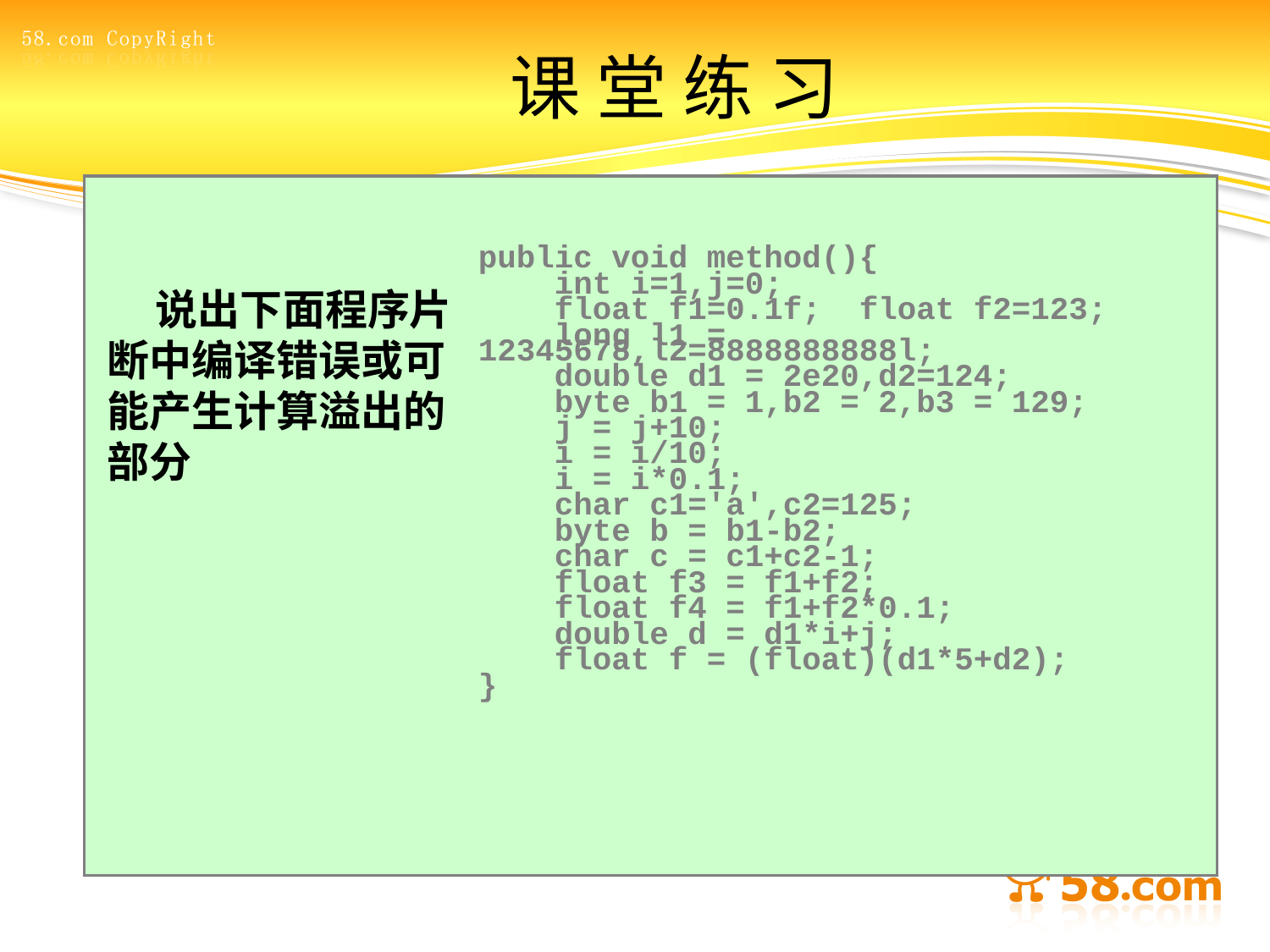

# 课 堂 练 习

public void method(){
    int i=1,j=0;
    float f1=0.1f;  float f2=123;
    long l1 = 12345678,l2=8888888888l;
    double d1 = 2e20,d2=124;
    byte b1 = 1,b2 = 2,b3 = 129;
    j = j+10;
    i = i/10;
    i = i*0.1;
    char c1='a',c2=125;
    byte b = b1-b2;
    char c = c1+c2-1;
    float f3 = f1+f2;
    float f4 = f1+f2*0.1;
    double d = d1*i+j;
    float f = (float)(d1*5+d2);
}

    说出下面程序片断中编译错误或可能产生计算溢出的部分